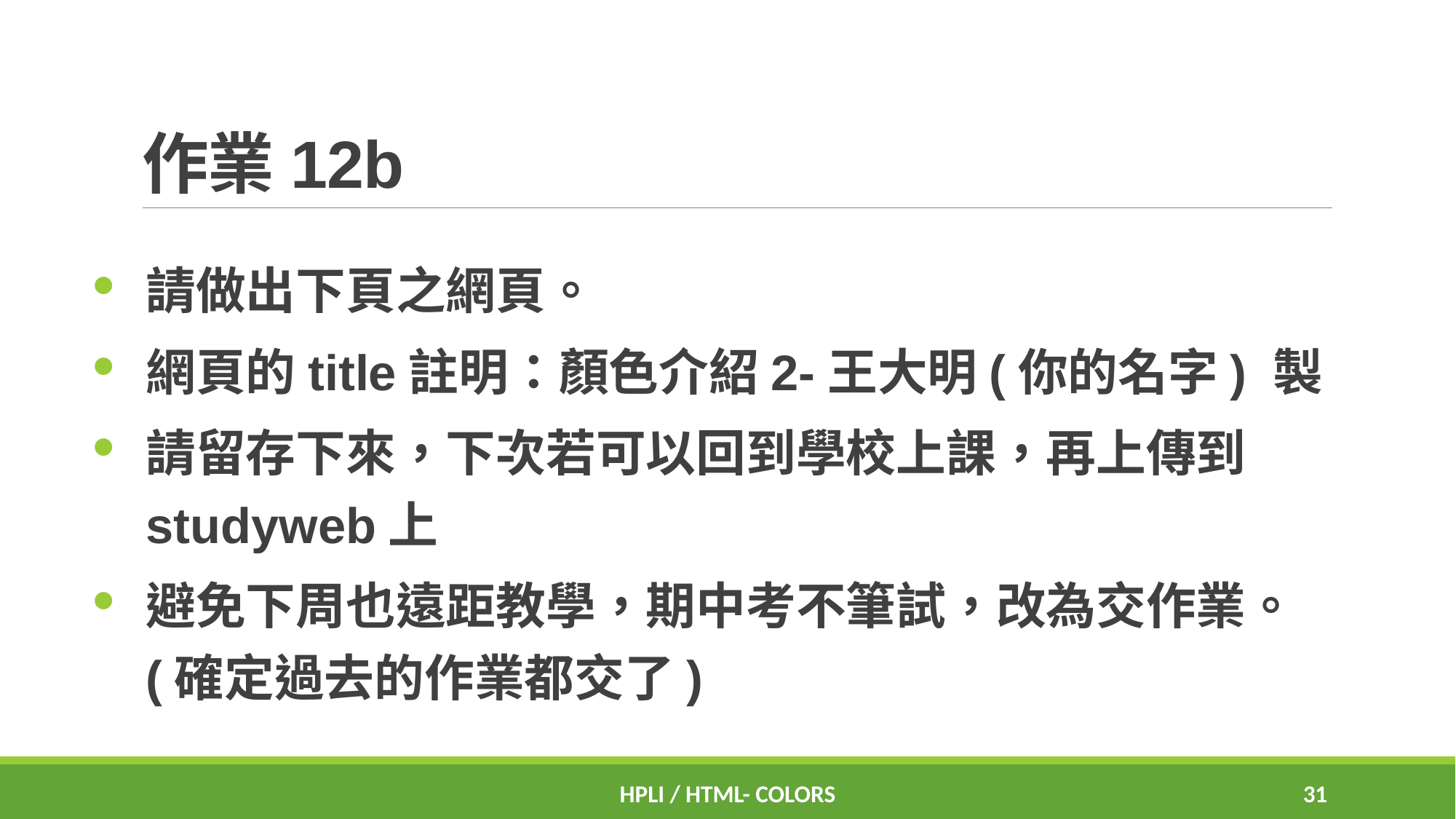

# 作業12b
請做出下頁之網頁。
網頁的title註明：顏色介紹2-王大明(你的名字) 製
請留存下來，下次若可以回到學校上課，再上傳到studyweb上
避免下周也遠距教學，期中考不筆試，改為交作業。(確定過去的作業都交了)
HPLI / HTML- Colors
31